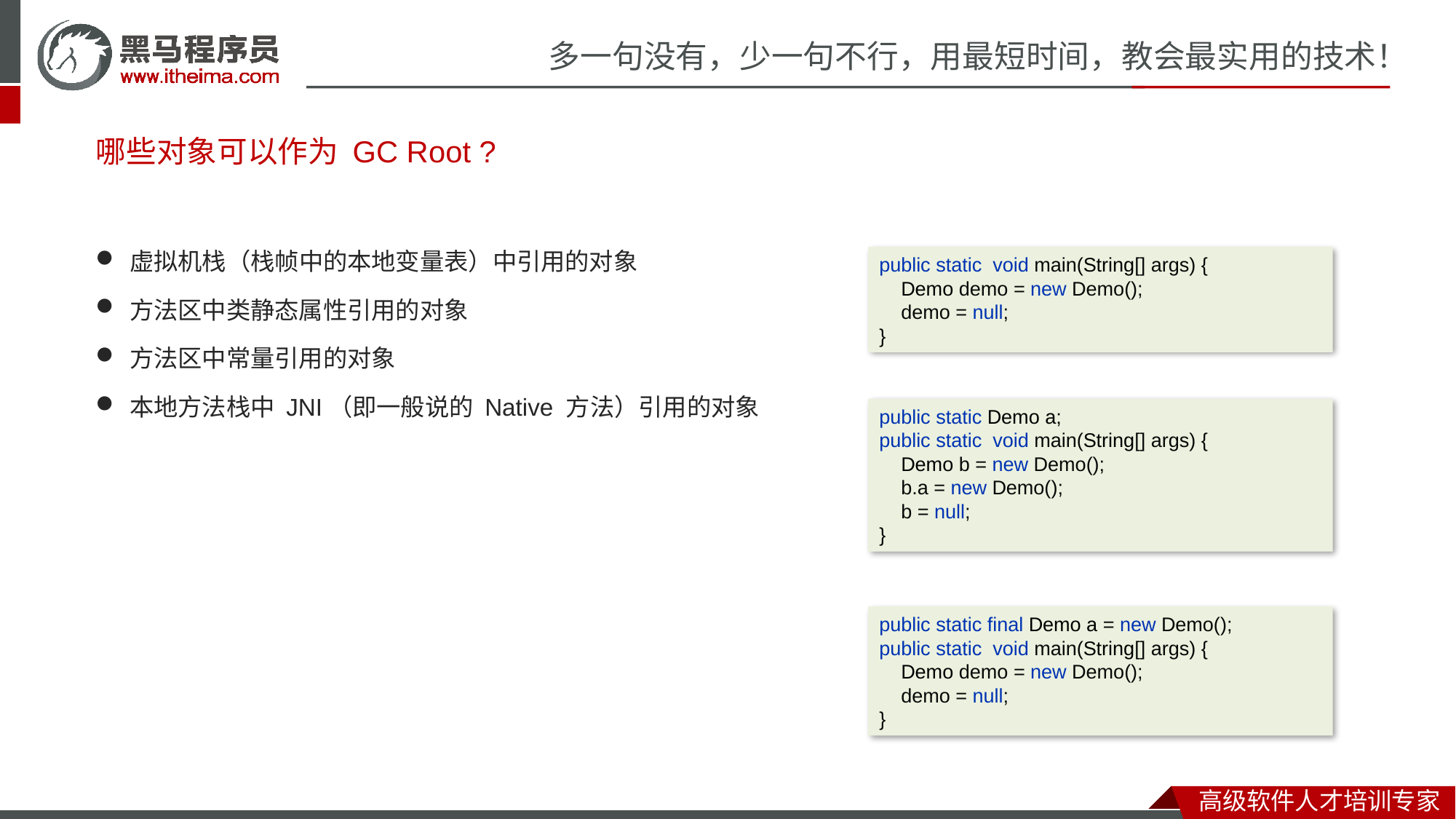

# 哪些对象可以作为 GC Root ?
虚拟机栈（栈帧中的本地变量表）中引用的对象
方法区中类静态属性引用的对象
方法区中常量引用的对象
本地方法栈中 JNI（即一般说的 Native 方法）引用的对象
public static  void main(String[] args) {
    Demo demo = new Demo();
    demo = null;
}
public static Demo a;
public static  void main(String[] args) {
    Demo b = new Demo();
    b.a = new Demo();
    b = null;
}
public static final Demo a = new Demo();
public static  void main(String[] args) {
    Demo demo = new Demo();
    demo = null;
}